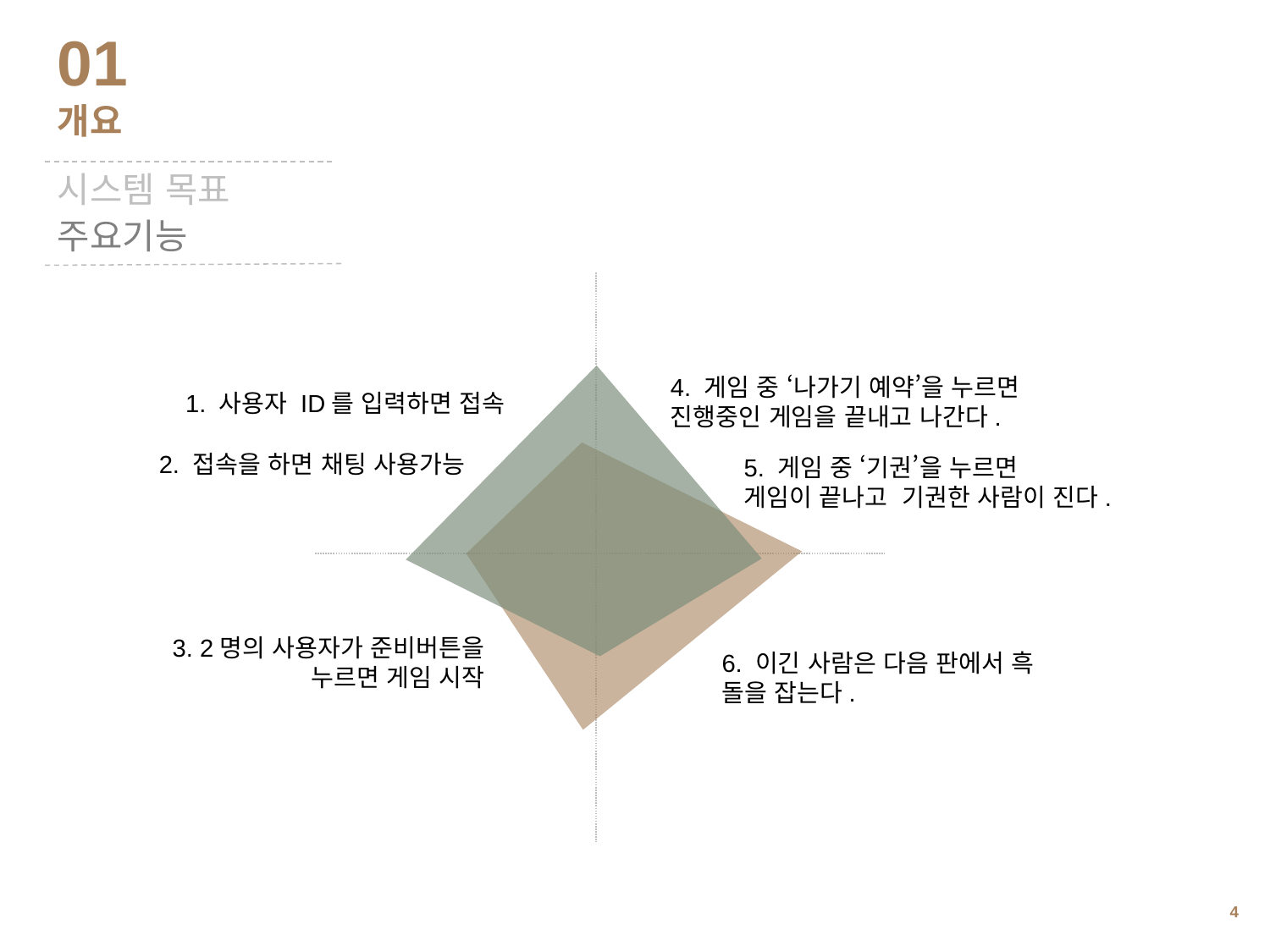

01
개요
시스템 목표
주요기능

4. 게임 중 ‘나가기 예약’을 누르면 진행중인 게임을 끝내고 나간다.
1. 사용자 ID를 입력하면 접속

2. 접속을 하면 채팅 사용가능
5. 게임 중 ‘기권’을 누르면
게임이 끝나고  기권한 사람이 진다.
3. 2명의 사용자가 준비버튼을 누르면 게임 시작
6. 이긴 사람은 다음 판에서 흑 돌을 잡는다.
4